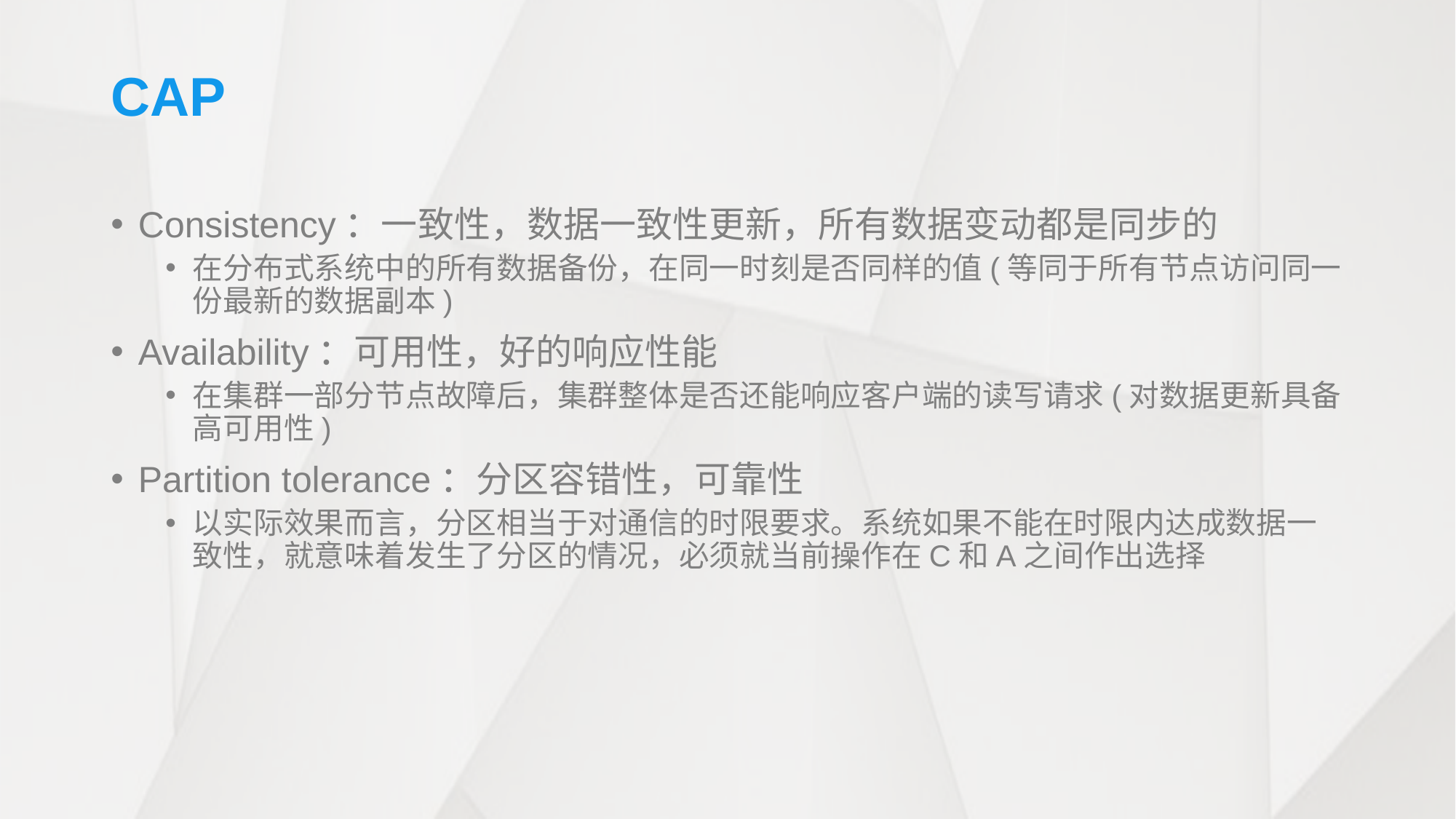

# CAP
Consistency：一致性，数据一致性更新，所有数据变动都是同步的
在分布式系统中的所有数据备份，在同一时刻是否同样的值(等同于所有节点访问同一份最新的数据副本)
Availability：可用性，好的响应性能
在集群一部分节点故障后，集群整体是否还能响应客户端的读写请求(对数据更新具备高可用性)
Partition tolerance：分区容错性，可靠性
以实际效果而言，分区相当于对通信的时限要求。系统如果不能在时限内达成数据一致性，就意味着发生了分区的情况，必须就当前操作在C和A之间作出选择